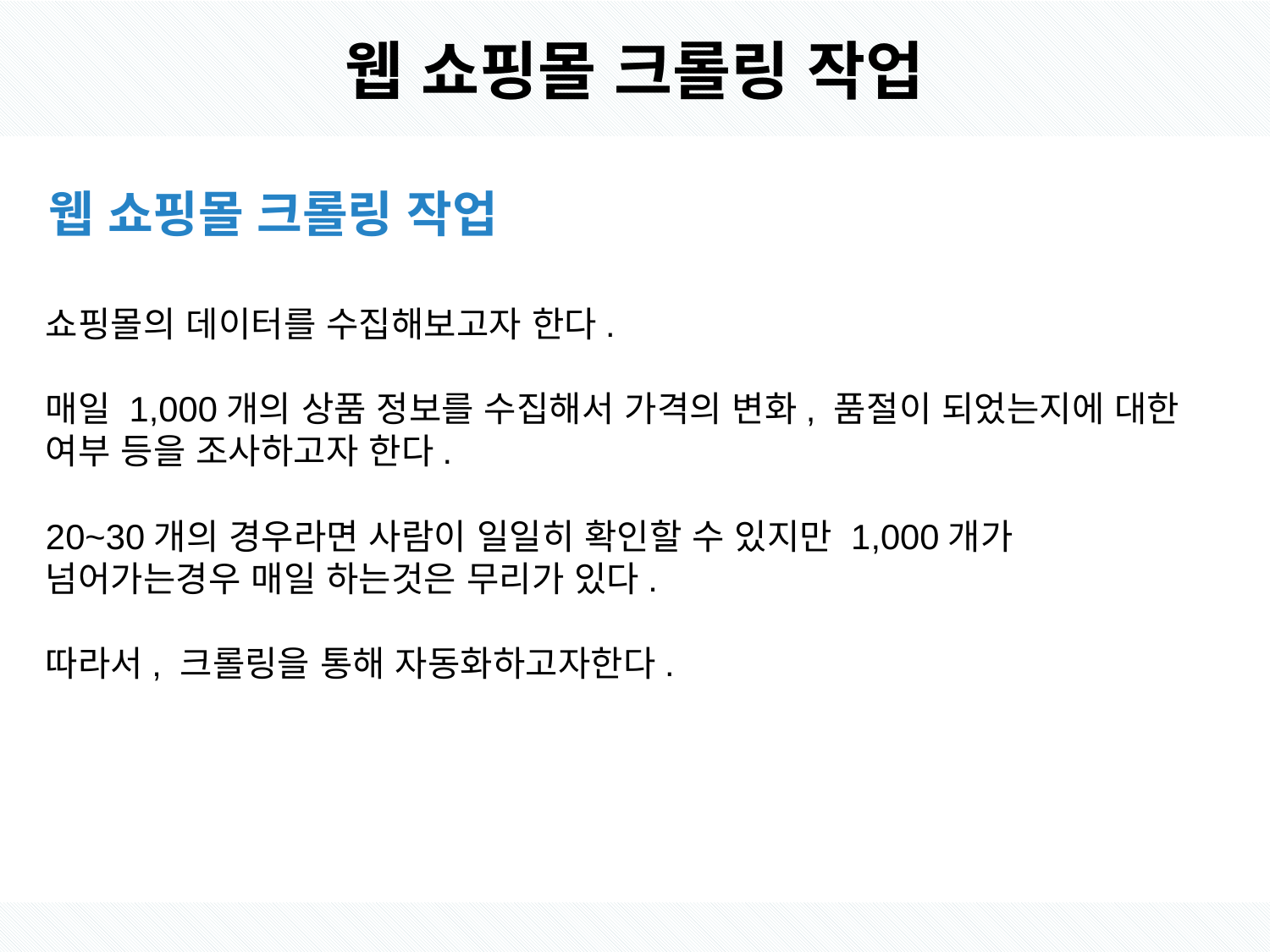

# 웹 쇼핑몰 크롤링 작업
웹 쇼핑몰 크롤링 작업
쇼핑몰의 데이터를 수집해보고자 한다.

매일 1,000개의 상품 정보를 수집해서 가격의 변화, 품절이 되었는지에 대한 여부 등을 조사하고자 한다.

20~30개의 경우라면 사람이 일일히 확인할 수 있지만 1,000개가 넘어가는경우 매일 하는것은 무리가 있다.

따라서, 크롤링을 통해 자동화하고자한다.